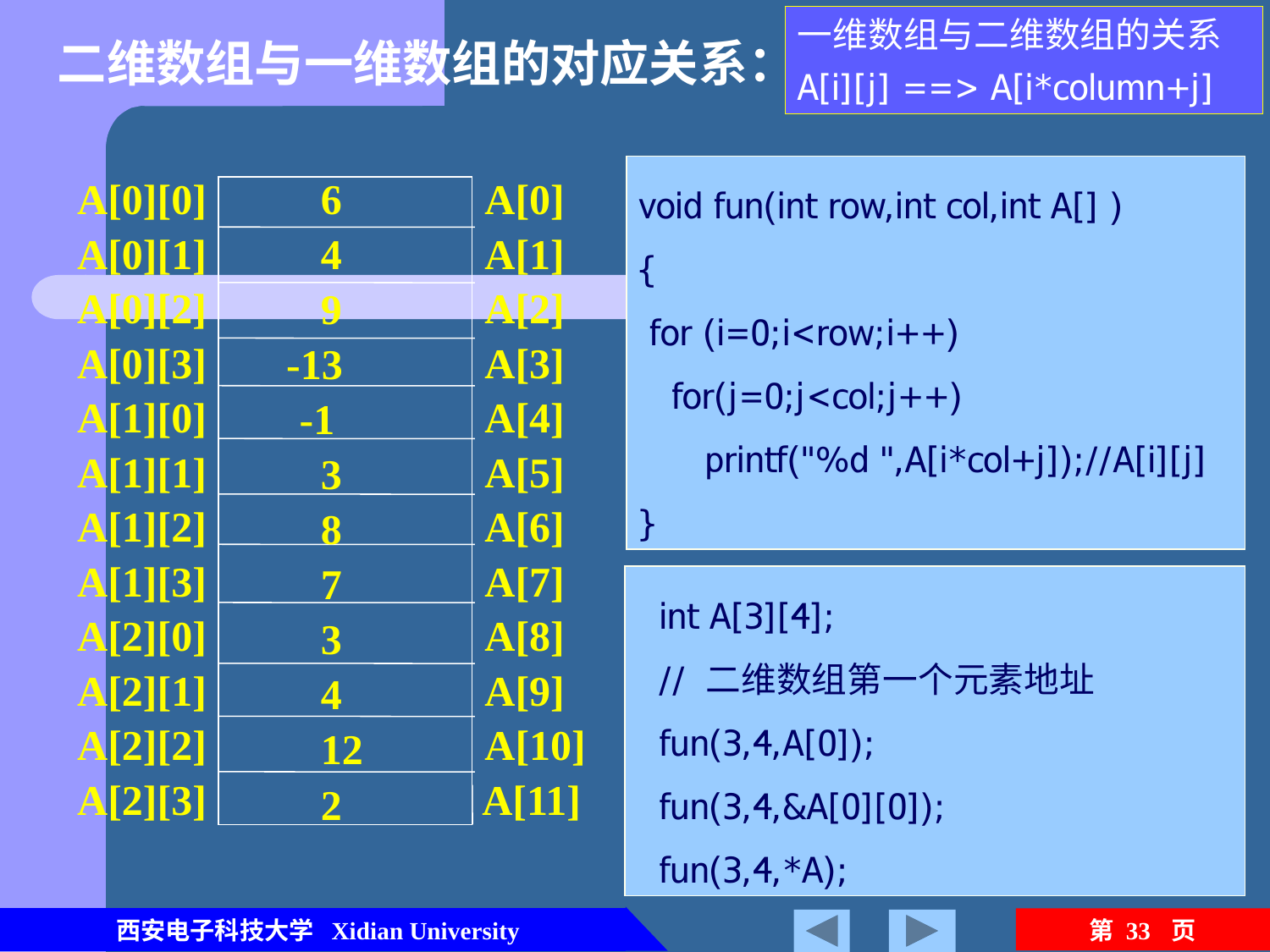

第六章 数组

一维数组与二维数组的关系
A[i][j] ==> A[i*column+j]
二维数组与一维数组的对应关系：
void fun(int row,int col,int A[] )
{
 for (i=0;i<row;i++)
   for(j=0;j<col;j++)
      printf("%d ",A[i*col+j]);//A[i][j]
}
A[0][0]
6
A[0]

A[0][1]
A[1]
4

A[0][2]
A[2]
9

A[0][3]
A[3]
-13

A[1][0]
A[4]

-1

A[1][1]
A[5]
3
A[1][2]
A[6]

8

A[1][3]
A[7]
7
  int A[3][4];
  // 二维数组第一个元素地址
  fun(3,4,A[0]);
  fun(3,4,&A[0][0]);
  fun(3,4,*A);

A[2][0]
A[8]
3
A[2][1]
A[9]
4

A[2][2]
A[10]

12
A[2][3]
A[11]

2